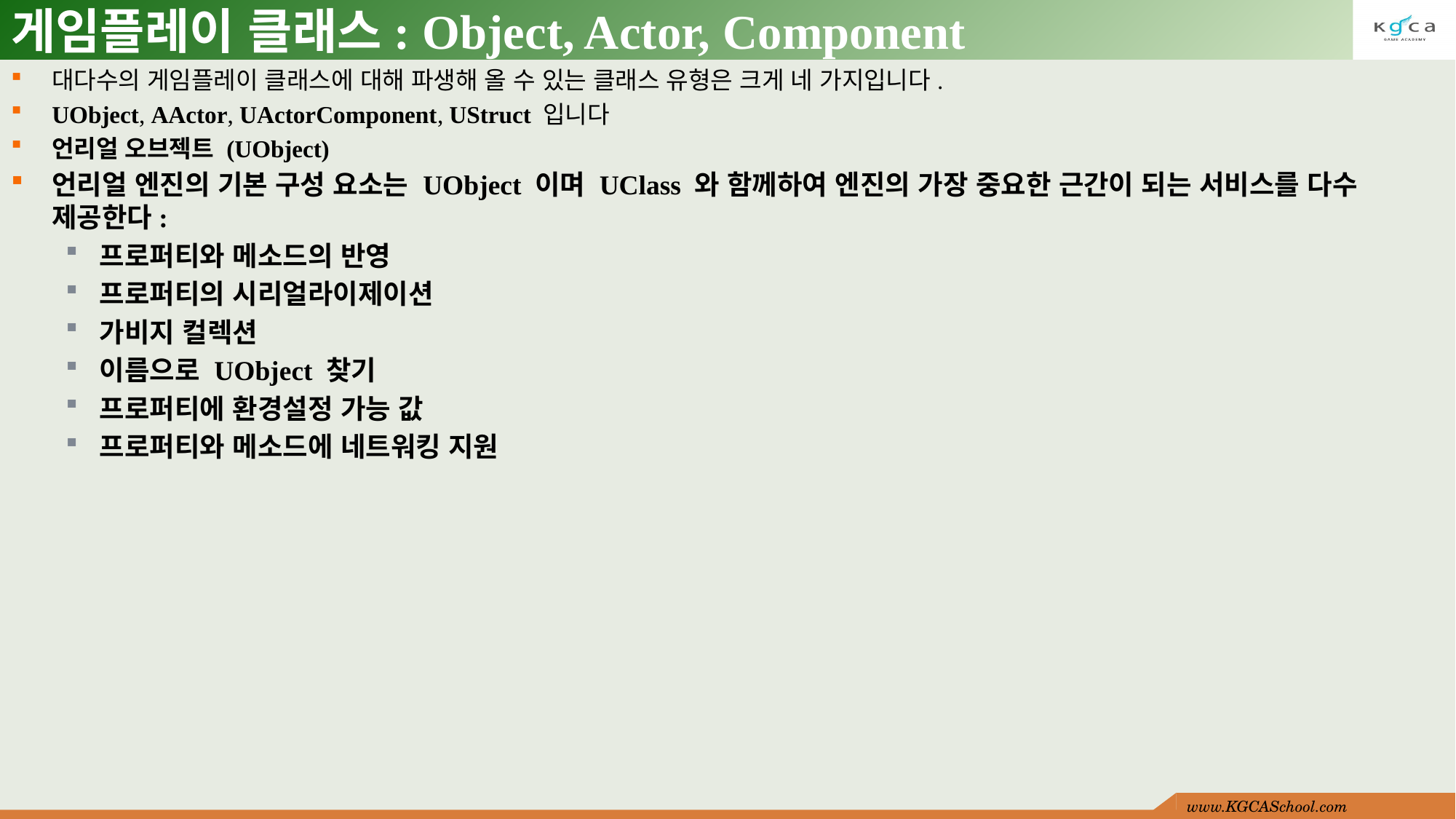

# 게임플레이 클래스: Object, Actor, Component
대다수의 게임플레이 클래스에 대해 파생해 올 수 있는 클래스 유형은 크게 네 가지입니다.
UObject, AActor, UActorComponent, UStruct 입니다
언리얼 오브젝트 (UObject)
언리얼 엔진의 기본 구성 요소는 UObject 이며 UClass 와 함께하여 엔진의 가장 중요한 근간이 되는 서비스를 다수 제공한다:
프로퍼티와 메소드의 반영
프로퍼티의 시리얼라이제이션
가비지 컬렉션
이름으로 UObject 찾기
프로퍼티에 환경설정 가능 값
프로퍼티와 메소드에 네트워킹 지원